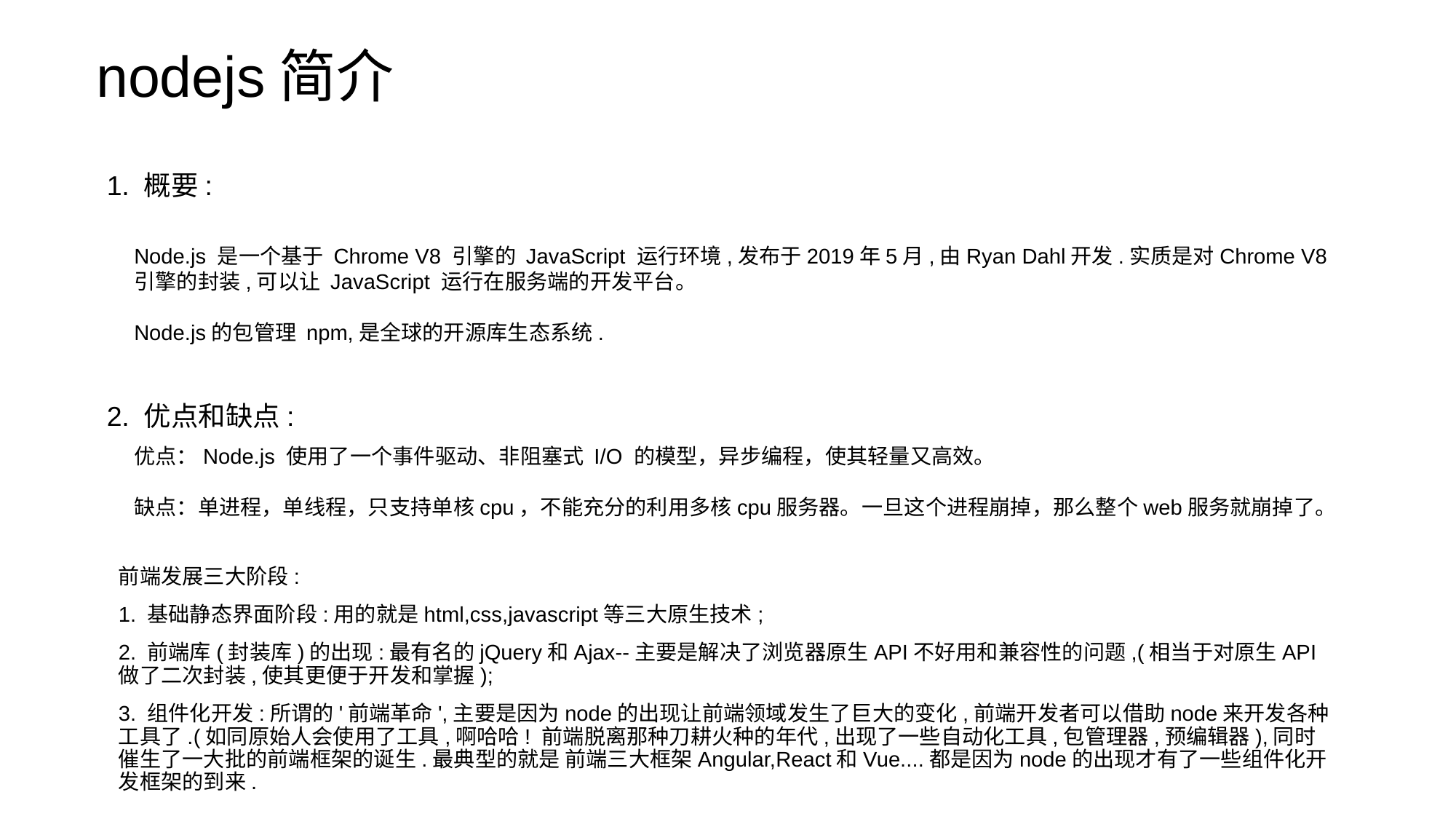

nodejs简介
1. 概要:
Node.js 是一个基于 Chrome V8 引擎的 JavaScript 运行环境,发布于2019年5月,由Ryan Dahl开发.实质是对Chrome V8 引擎的封装,可以让 JavaScript 运行在服务端的开发平台。

Node.js的包管理 npm,是全球的开源库生态系统.
2. 优点和缺点:
优点：Node.js 使用了一个事件驱动、非阻塞式 I/O 的模型，异步编程，使其轻量又高效。

缺点：单进程，单线程，只支持单核cpu，不能充分的利用多核cpu服务器。一旦这个进程崩掉，那么整个web服务就崩掉了。
前端发展三大阶段:
1. 基础静态界面阶段:用的就是html,css,javascript等三大原生技术;
2. 前端库(封装库)的出现:最有名的jQuery和Ajax--主要是解决了浏览器原生API不好用和兼容性的问题,(相当于对原生API做了二次封装,使其更便于开发和掌握);
3. 组件化开发:所谓的'前端革命',主要是因为node的出现让前端领域发生了巨大的变化,前端开发者可以借助node来开发各种工具了.(如同原始人会使用了工具,啊哈哈! 前端脱离那种刀耕火种的年代,出现了一些自动化工具,包管理器,预编辑器),同时催生了一大批的前端框架的诞生.最典型的就是 前端三大框架Angular,React和Vue....都是因为node的出现才有了一些组件化开发框架的到来.